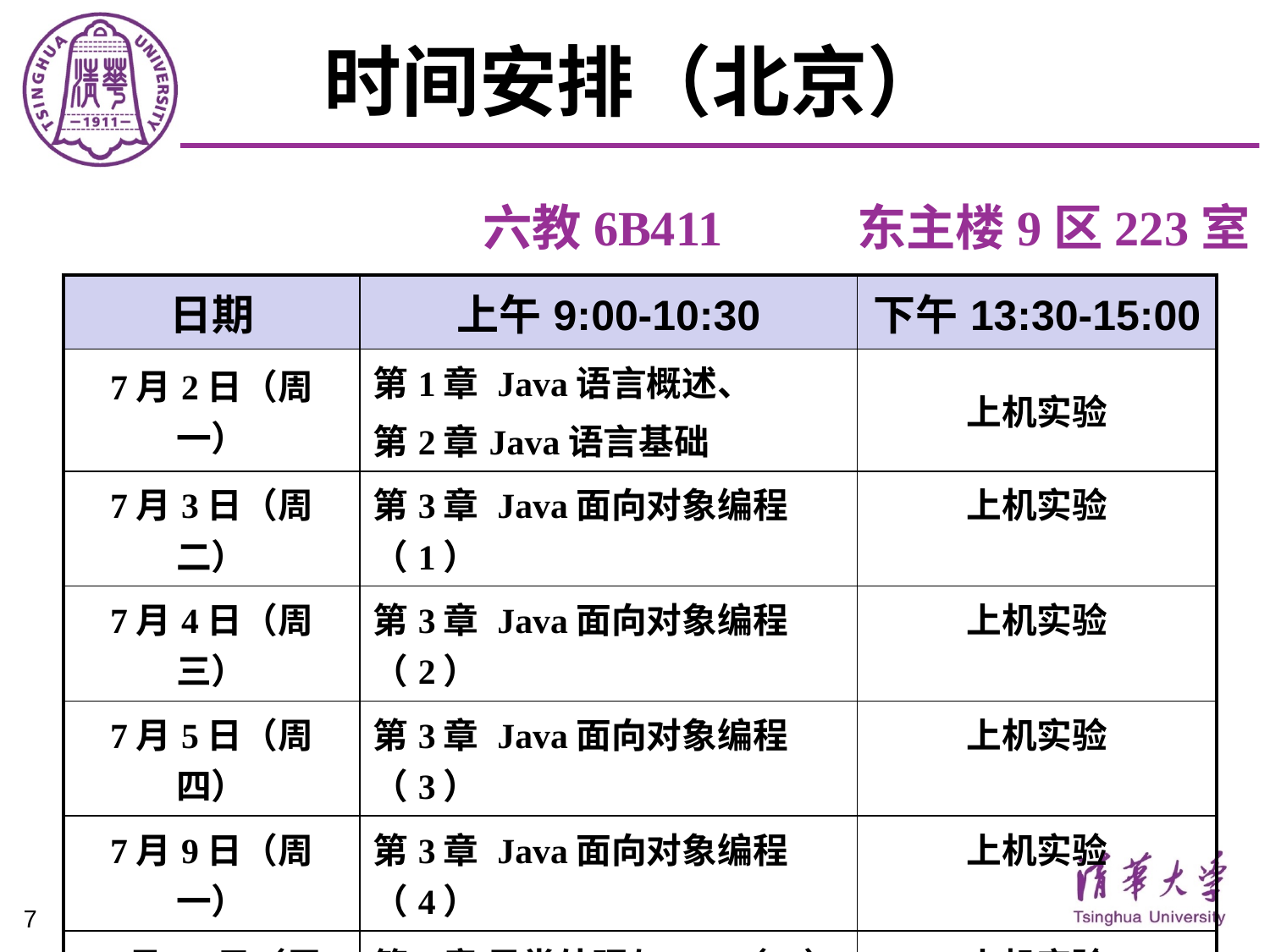

# 时间安排（北京）
六教6B411          东主楼9区223室
| 日期 | 上午9:00-10:30 | 下午13:30-15:00 |
| --- | --- | --- |
| 7月2日（周一） | 第1章 Java语言概述、 第2章Java语言基础 | 上机实验 |
| 7月3日（周二） | 第3章 Java面向对象编程（1） | 上机实验 |
| 7月4日（周三） | 第3章 Java面向对象编程（2） | 上机实验 |
| 7月5日（周四） | 第3章 Java面向对象编程（3） | 上机实验 |
| 7月9日（周一） | 第3章 Java面向对象编程（4） | 上机实验 |
| 7月10日（周二） | 第4章 异常处理与I/O（1） | 上机实验 |
| 7月11日（周三） | 第4章 异常处理与I/O（2） | 上机实验 |
| 7月12日（周四） | 第5章 图形用户界面（1） | 上机实验 |
7